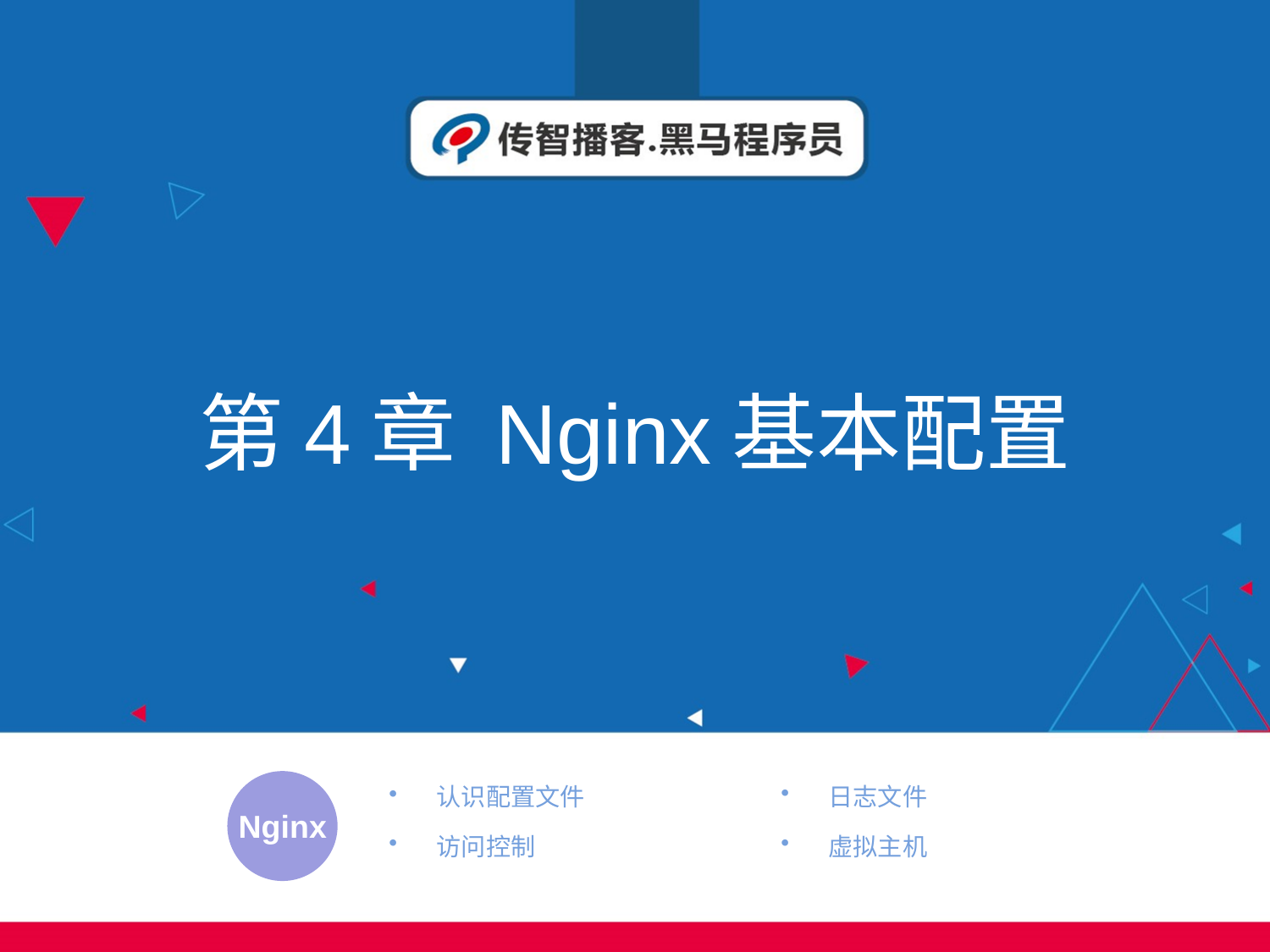

# 第4章 Nginx基本配置
日志文件
虚拟主机
认识配置文件
访问控制